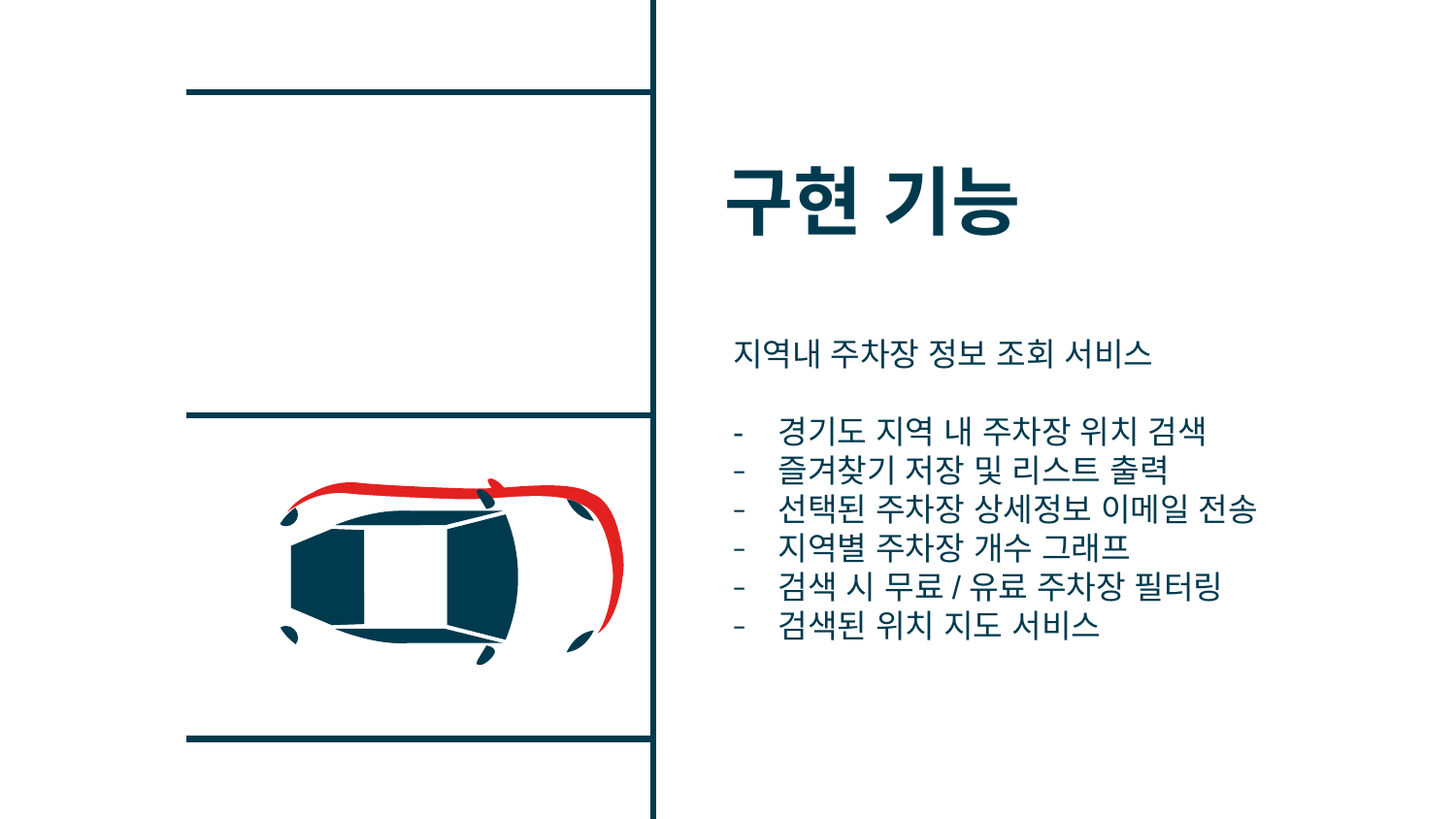

# 구현 기능
지역내 주차장 정보 조회 서비스

-   경기도 지역 내 주차장 위치 검색
즐겨찾기 저장 및 리스트 출력
선택된 주차장 상세정보 이메일 전송
지역별 주차장 개수 그래프
검색 시 무료/유료 주차장 필터링
검색된 위치 지도 서비스